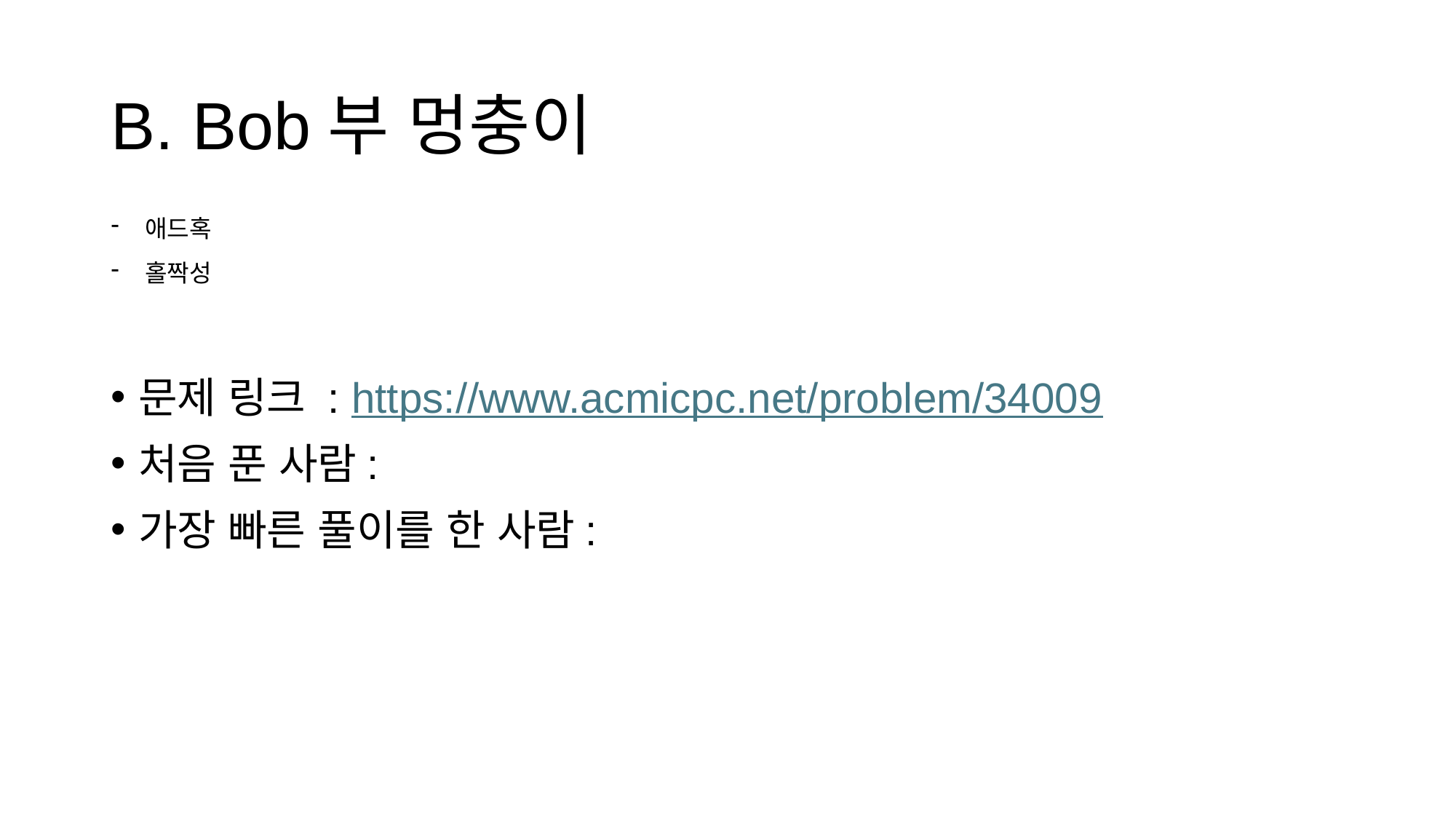

# B. Bob부 멍충이
애드혹
홀짝성

문제 링크 : https://www.acmicpc.net/problem/34009
처음 푼 사람:
가장 빠른 풀이를 한 사람: